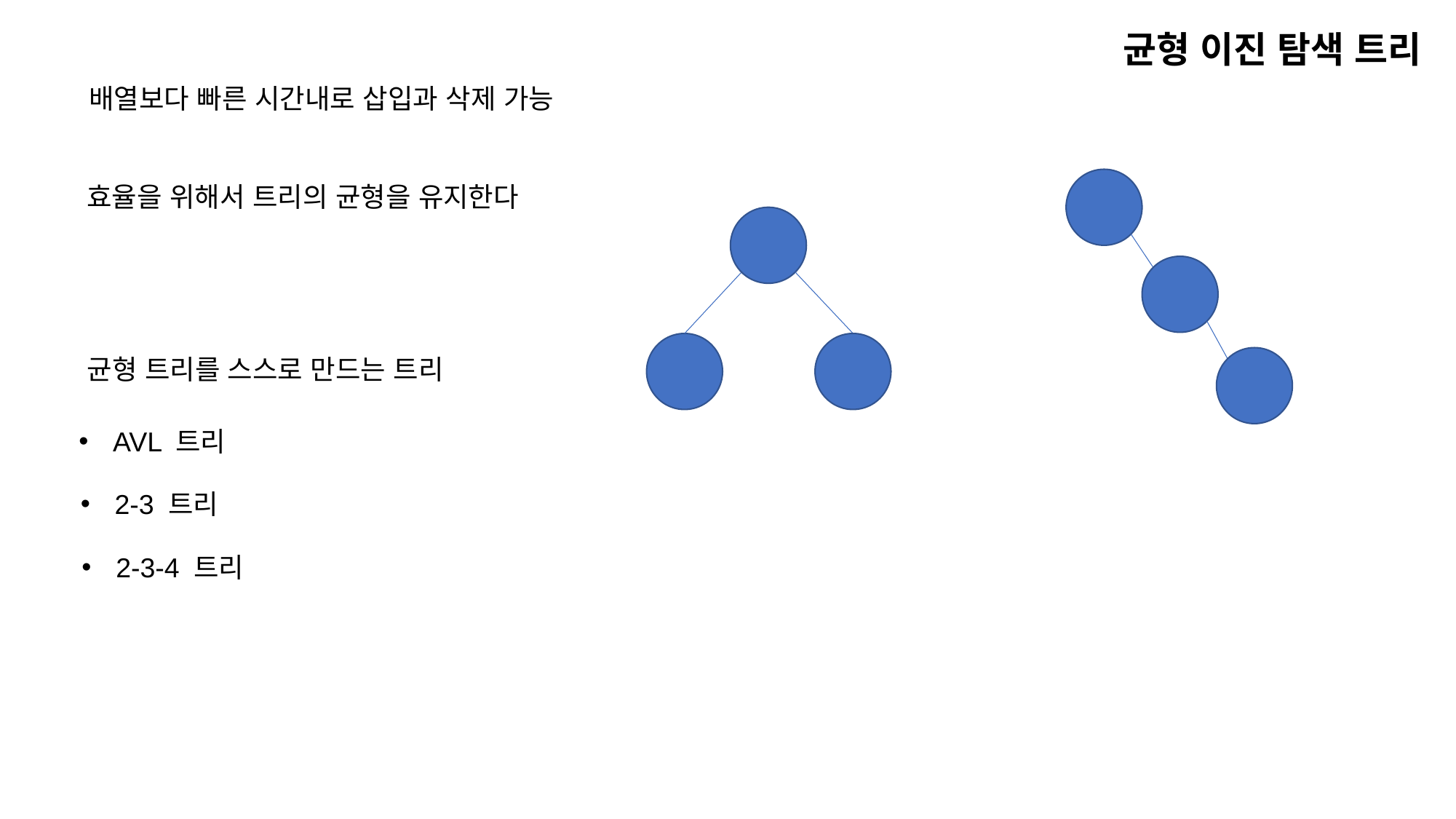

균형 이진 탐색 트리
배열보다 빠른 시간내로 삽입과 삭제 가능

효율을 위해서 트리의 균형을 유지한다

균형 트리를 스스로 만드는 트리

AVL 트리
2-3 트리
2-3-4 트리